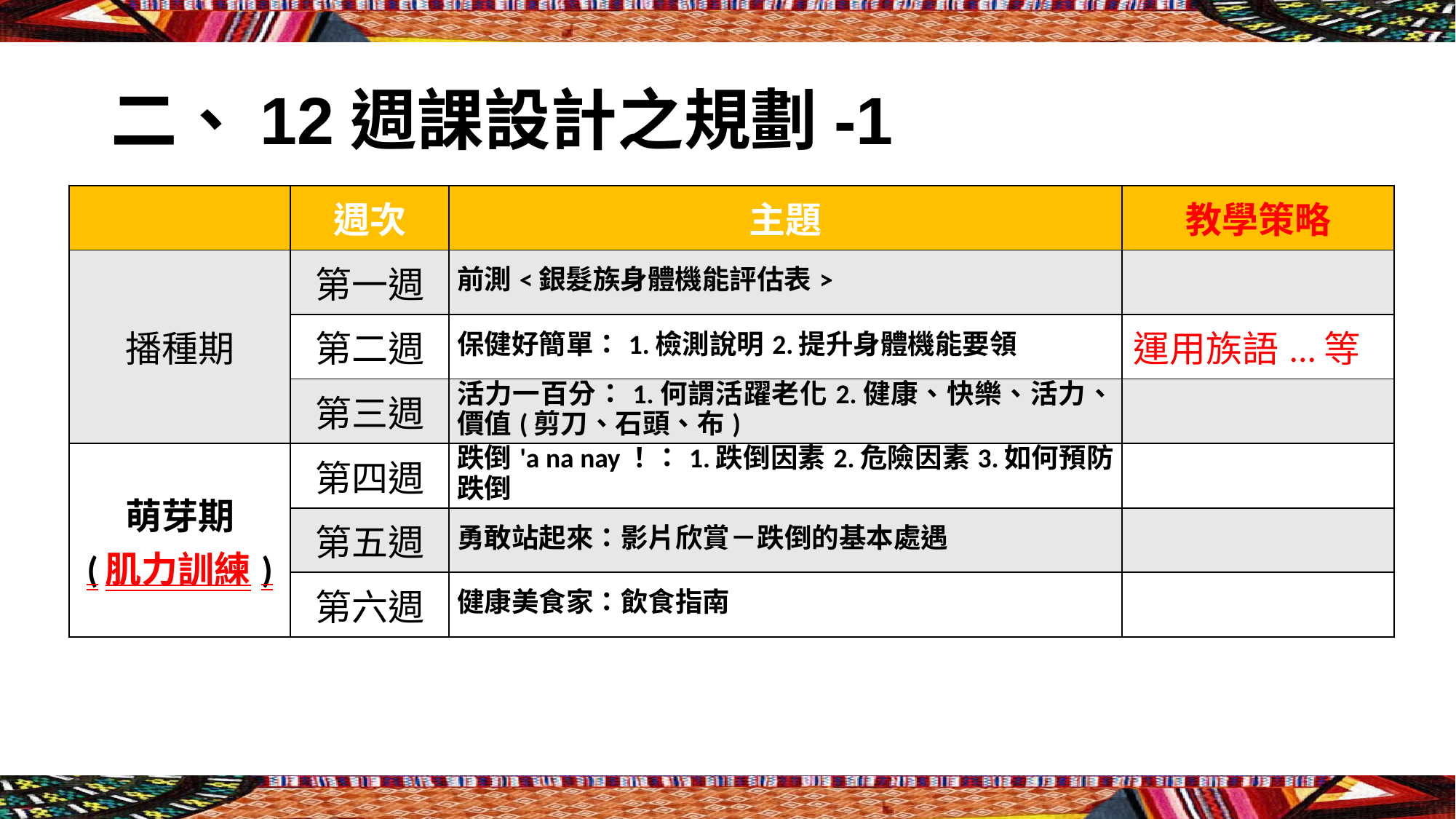

# 二、12週課設計之規劃-1
|  | 週次 | 主題 | 教學策略 |
| --- | --- | --- | --- |
| 播種期 | 第一週 | 前測<銀髮族身體機能評估表> |  |
|  | 第二週 | 保健好簡單：1.檢測說明2.提升身體機能要領 | 運用族語...等 |
|  | 第三週 | 活力一百分：1.何謂活躍老化2.健康、快樂、活力、價值(剪刀、石頭、布) |  |
| 萌芽期 (肌力訓練) | 第四週 | 跌倒'a na nay！：1.跌倒因素2.危險因素3.如何預防跌倒 |  |
|  | 第五週 | 勇敢站起來：影片欣賞－跌倒的基本處遇 |  |
|  | 第六週 | 健康美食家：飲食指南 |  |